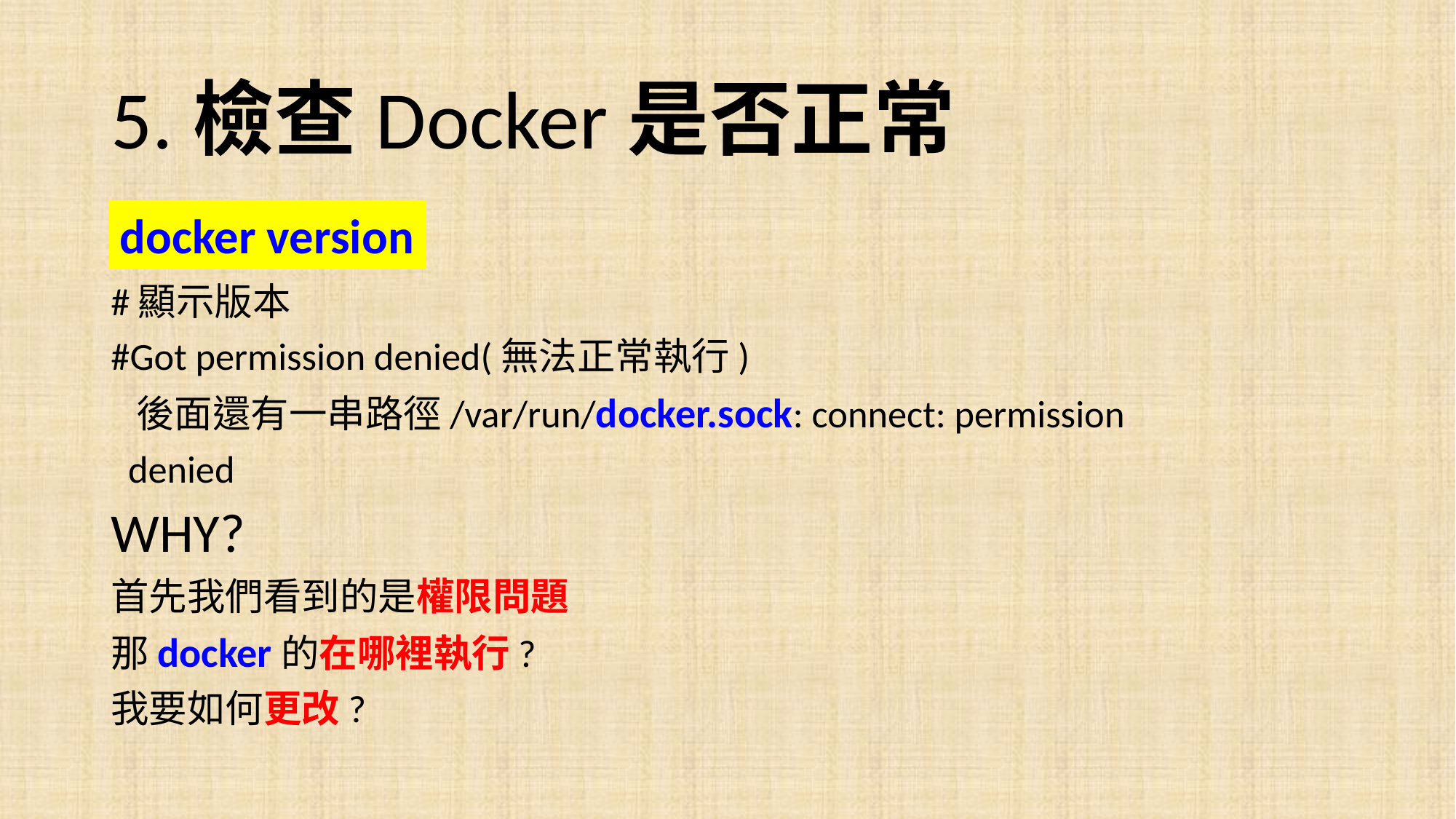

# 5.檢查Docker是否正常
docker version

#顯示版本
#Got permission denied(無法正常執行)
  後面還有一串路徑/var/run/docker.sock: connect: permission
  denied
WHY?
首先我們看到的是權限問題
那docker的在哪裡執行?
我要如何更改?